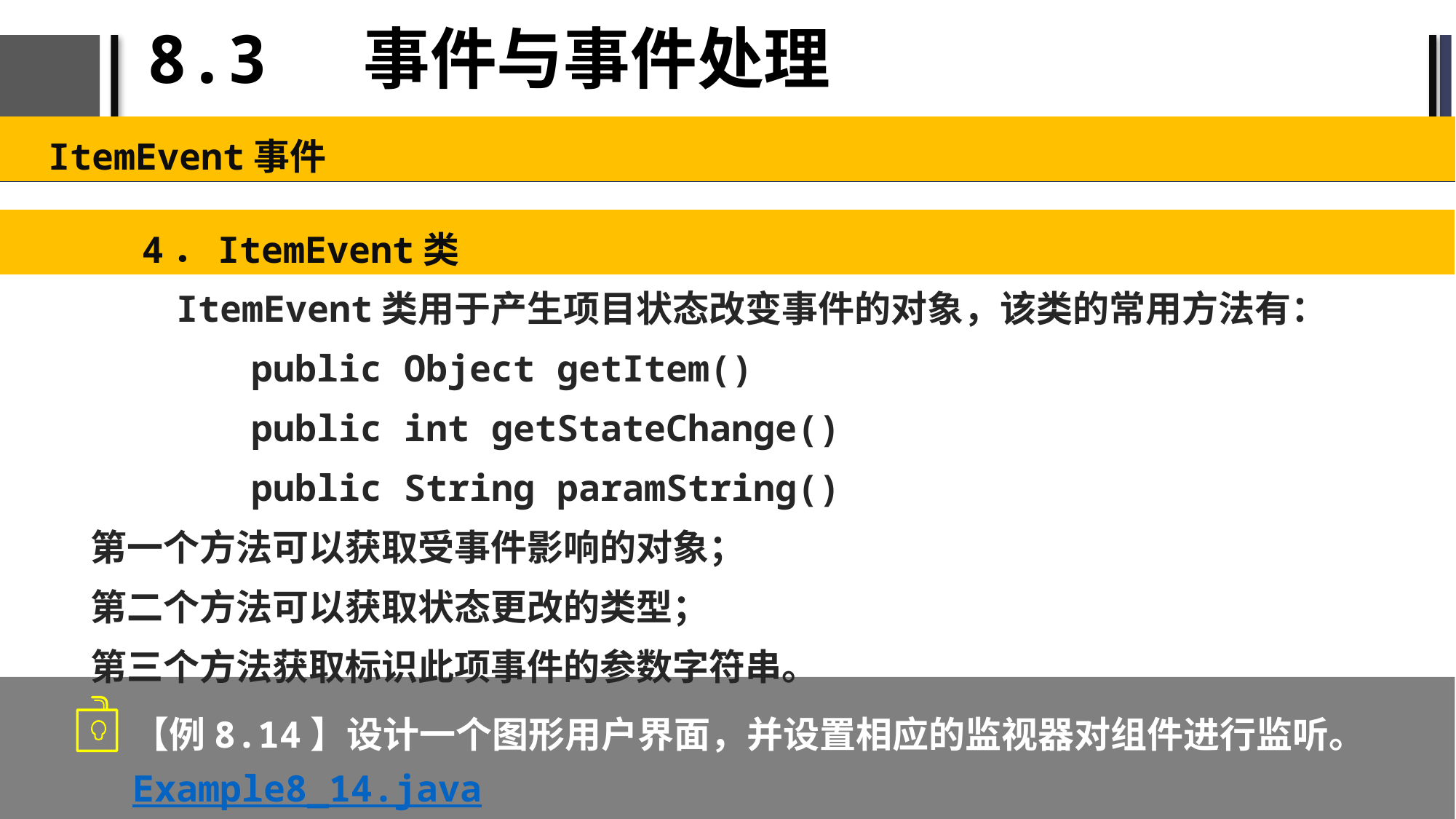

# 8.3  事件与事件处理

ItemEvent事件

4．ItemEvent类
ItemEvent类用于产生项目状态改变事件的对象，该类的常用方法有：
public Object getItem()
public int getStateChange()
public String paramString()
第一个方法可以获取受事件影响的对象；
第二个方法可以获取状态更改的类型；
第三个方法获取标识此项事件的参数字符串。

【例8.14】设计一个图形用户界面，并设置相应的监视器对组件进行监听。  Example8_14.java